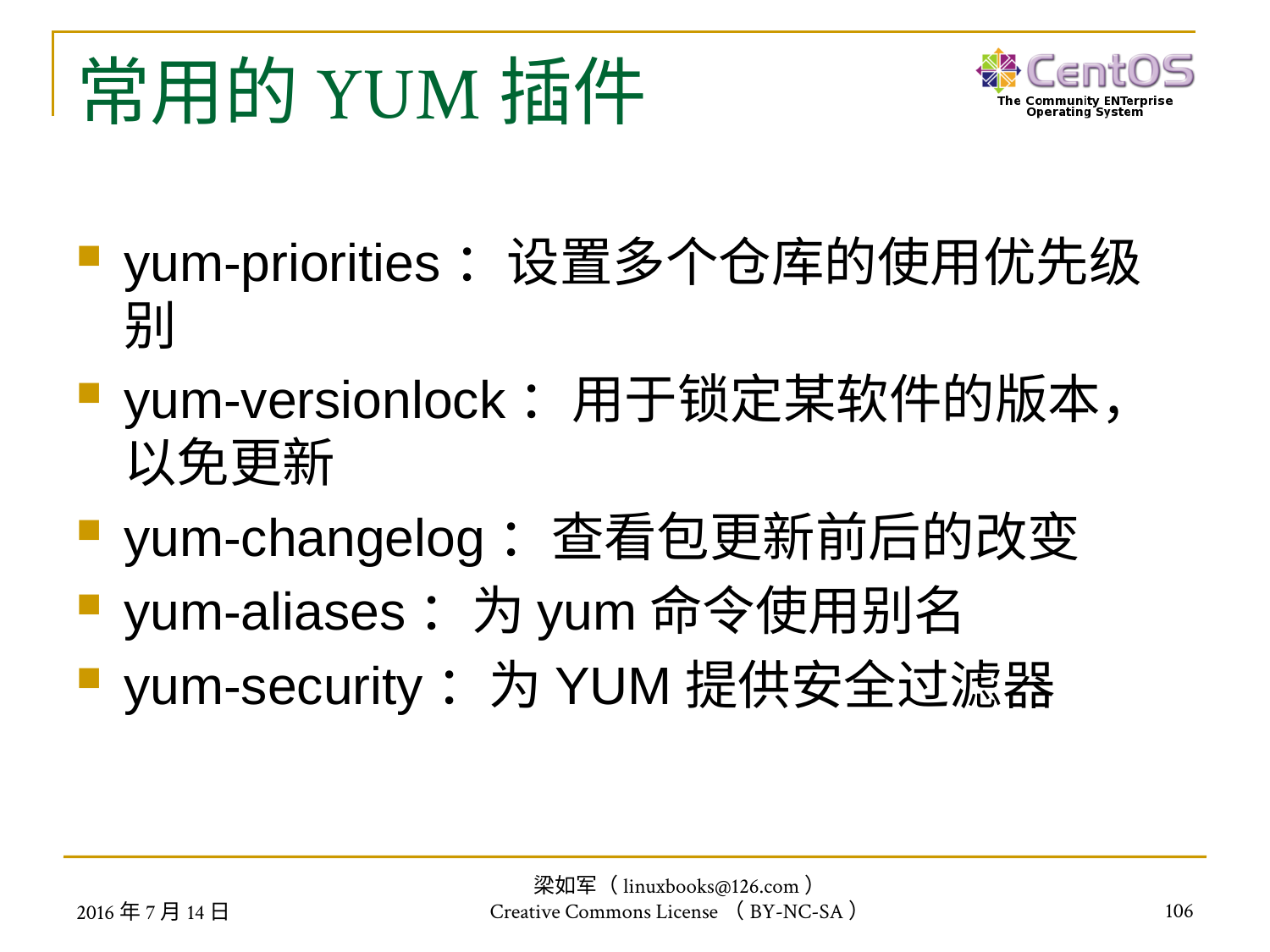

# 常用的YUM插件
yum-priorities：设置多个仓库的使用优先级别
yum-versionlock：用于锁定某软件的版本，以免更新
yum-changelog：查看包更新前后的改变
yum-aliases：为yum命令使用别名
yum-security：为YUM提供安全过滤器

梁如军（linuxbooks@126.com）
Creative Commons License（BY-NC-SA）
2016年7月14日
106